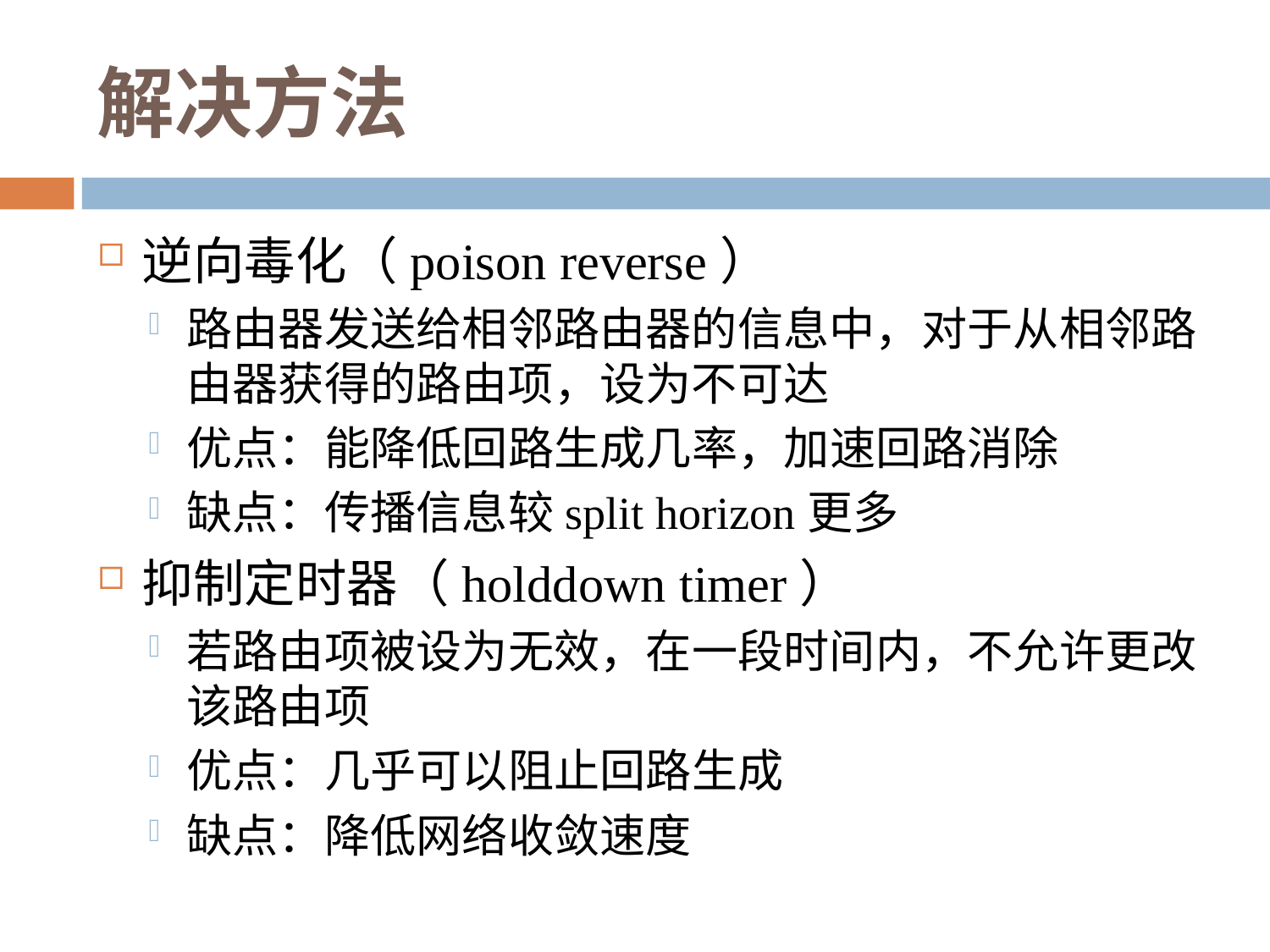

# 解决方法
逆向毒化（poison reverse）
路由器发送给相邻路由器的信息中，对于从相邻路由器获得的路由项，设为不可达
优点：能降低回路生成几率，加速回路消除
缺点：传播信息较split horizon更多
抑制定时器（holddown timer）
若路由项被设为无效，在一段时间内，不允许更改该路由项
优点：几乎可以阻止回路生成
缺点：降低网络收敛速度